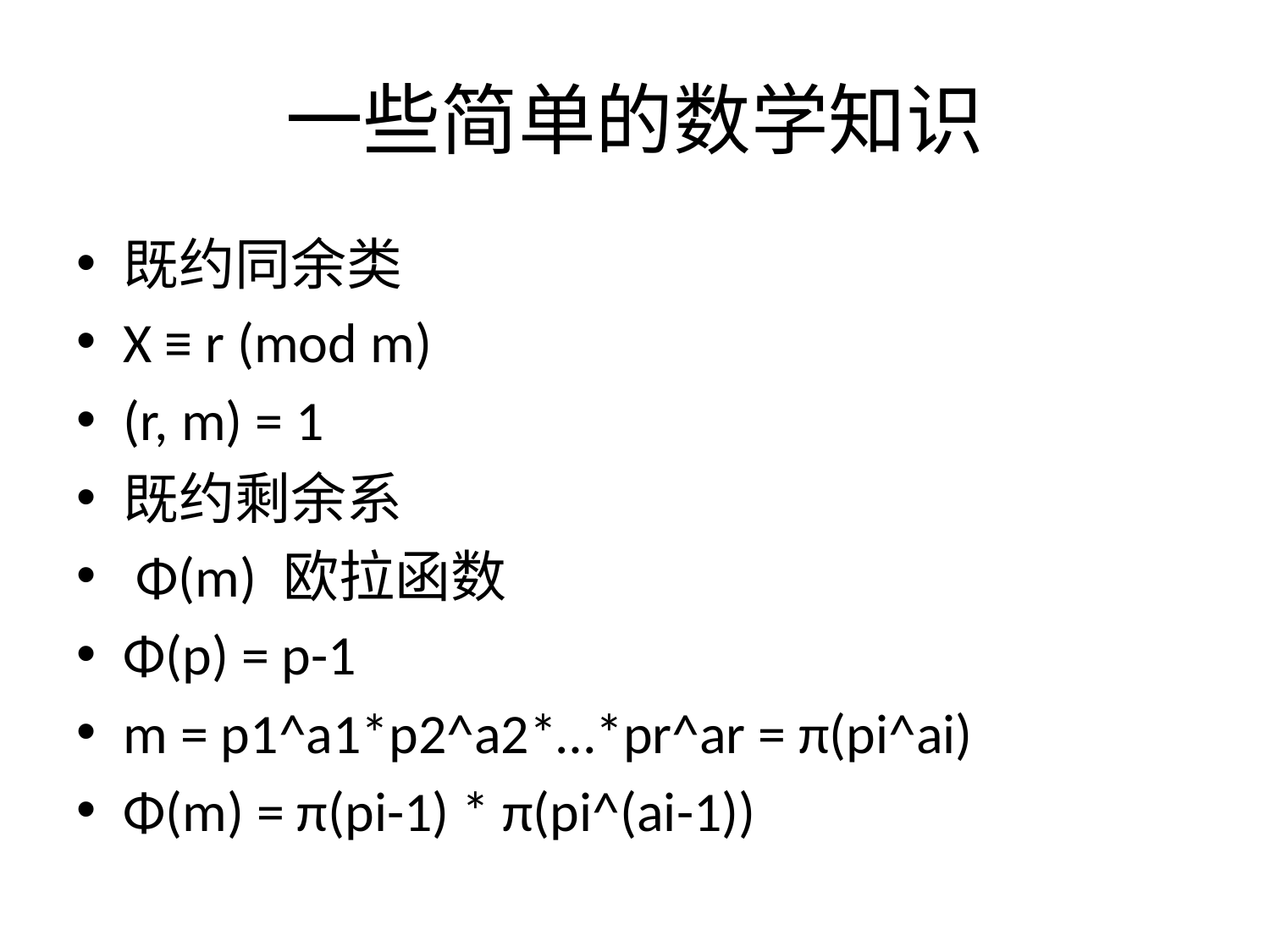

# 一些简单的数学知识
既约同余类
X ≡ r (mod m)
(r, m) = 1
既约剩余系
 Φ(m) 欧拉函数
Φ(p) = p-1
m = p1^a1*p2^a2*…*pr^ar = π(pi^ai)
Φ(m) = π(pi-1) * π(pi^(ai-1))